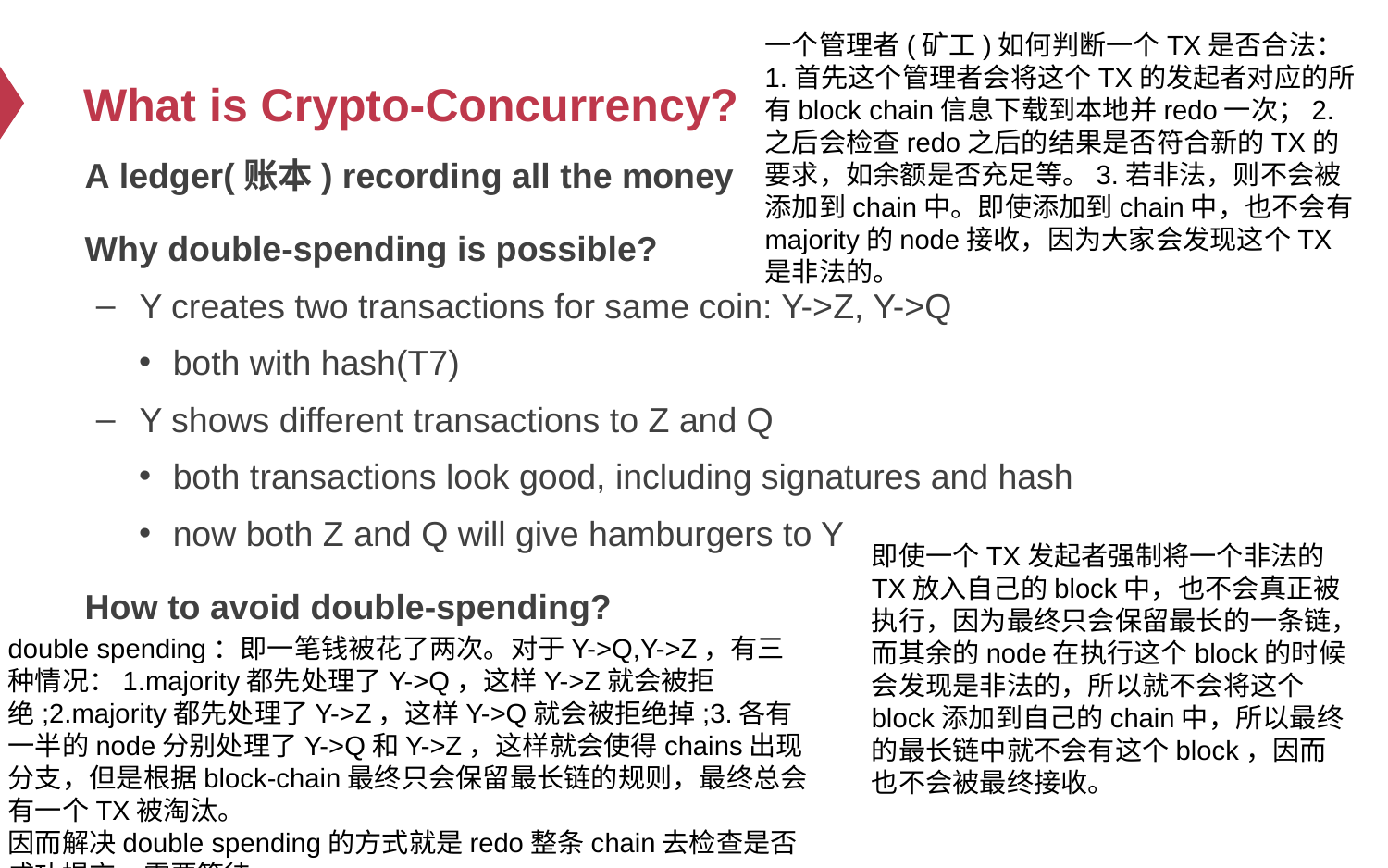

一个管理者(矿工)如何判断一个TX是否合法：
1.首先这个管理者会将这个TX的发起者对应的所有block chain信息下载到本地并redo一次；2.之后会检查redo之后的结果是否符合新的TX的要求，如余额是否充足等。3.若非法，则不会被添加到chain中。即使添加到chain中，也不会有majority的node接收，因为大家会发现这个TX是非法的。
# What is Crypto-Concurrency?
A ledger(账本) recording all the money
Why double-spending is possible?
Y creates two transactions for same coin: Y->Z, Y->Q
both with hash(T7)
Y shows different transactions to Z and Q
both transactions look good, including signatures and hash
now both Z and Q will give hamburgers to Y
How to avoid double-spending?
即使一个TX发起者强制将一个非法的TX放入自己的block中，也不会真正被执行，因为最终只会保留最长的一条链，而其余的node在执行这个block的时候会发现是非法的，所以就不会将这个block添加到自己的chain中，所以最终的最长链中就不会有这个block，因而也不会被最终接收。
double spending：即一笔钱被花了两次。对于Y->Q,Y->Z，有三种情况：1.majority都先处理了Y->Q，这样Y->Z就会被拒绝;2.majority都先处理了Y->Z，这样Y->Q就会被拒绝掉;3.各有一半的node分别处理了Y->Q和Y->Z，这样就会使得chains出现分支，但是根据block-chain最终只会保留最长链的规则，最终总会有一个TX被淘汰。
因而解决double spending的方式就是redo整条chain去检查是否成功提交。需要等待。